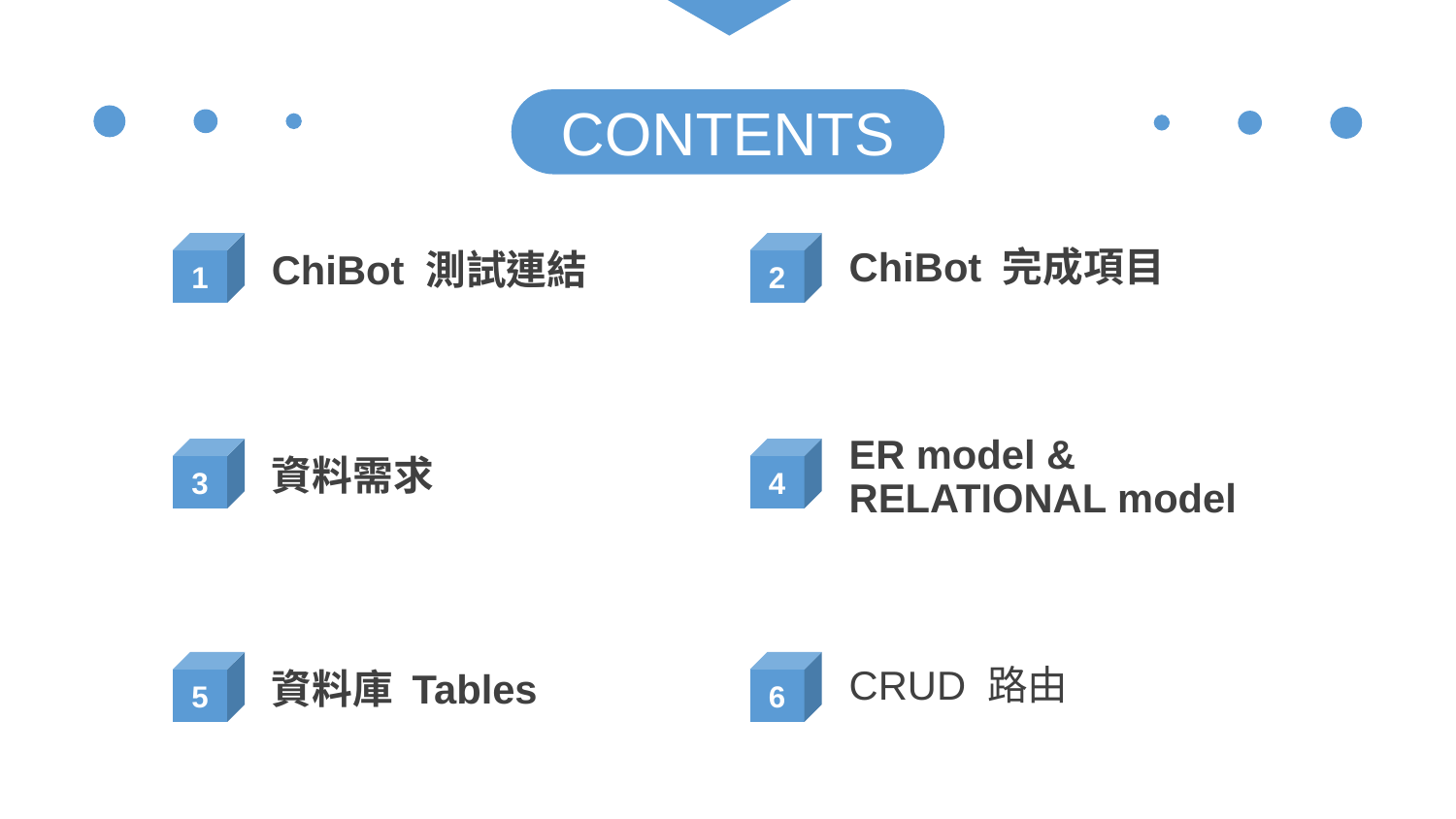

CONTENTS
ChiBot 完成項目
1
ChiBot 測試連結
2
3
4
資料需求
ER model &
RELATIONAL model
CRUD 路由
5
資料庫 Tables
6